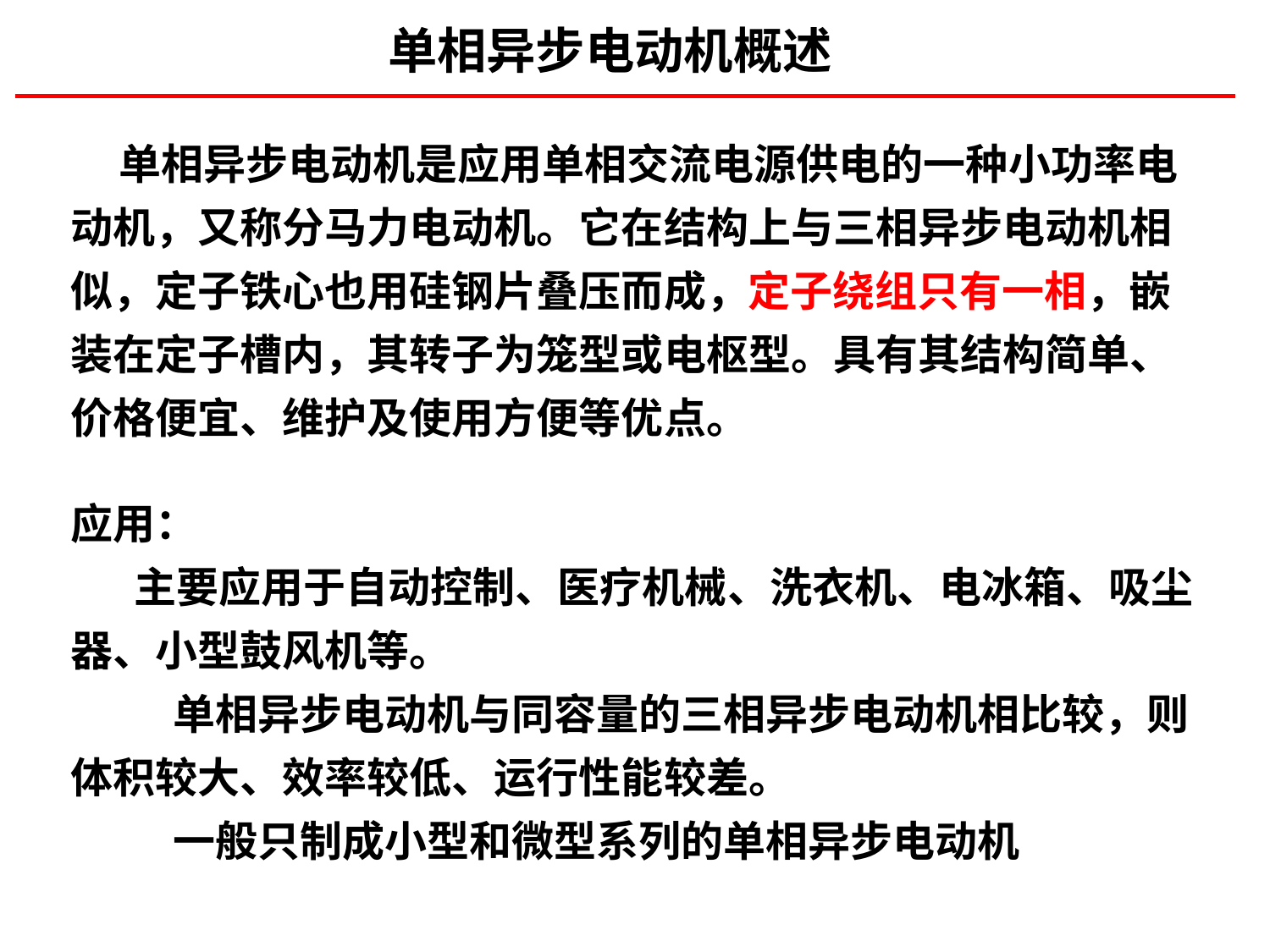

单相异步电动机概述
    单相异步电动机是应用单相交流电源供电的一种小功率电动机，又称分马力电动机。它在结构上与三相异步电动机相似，定子铁心也用硅钢片叠压而成，定子绕组只有一相，嵌装在定子槽内，其转子为笼型或电枢型。具有其结构简单、价格便宜、维护及使用方便等优点。
应用：
主要应用于自动控制、医疗机械、洗衣机、电冰箱、吸尘器、小型鼓风机等。
   单相异步电动机与同容量的三相异步电动机相比较，则体积较大、效率较低、运行性能较差。
   一般只制成小型和微型系列的单相异步电动机